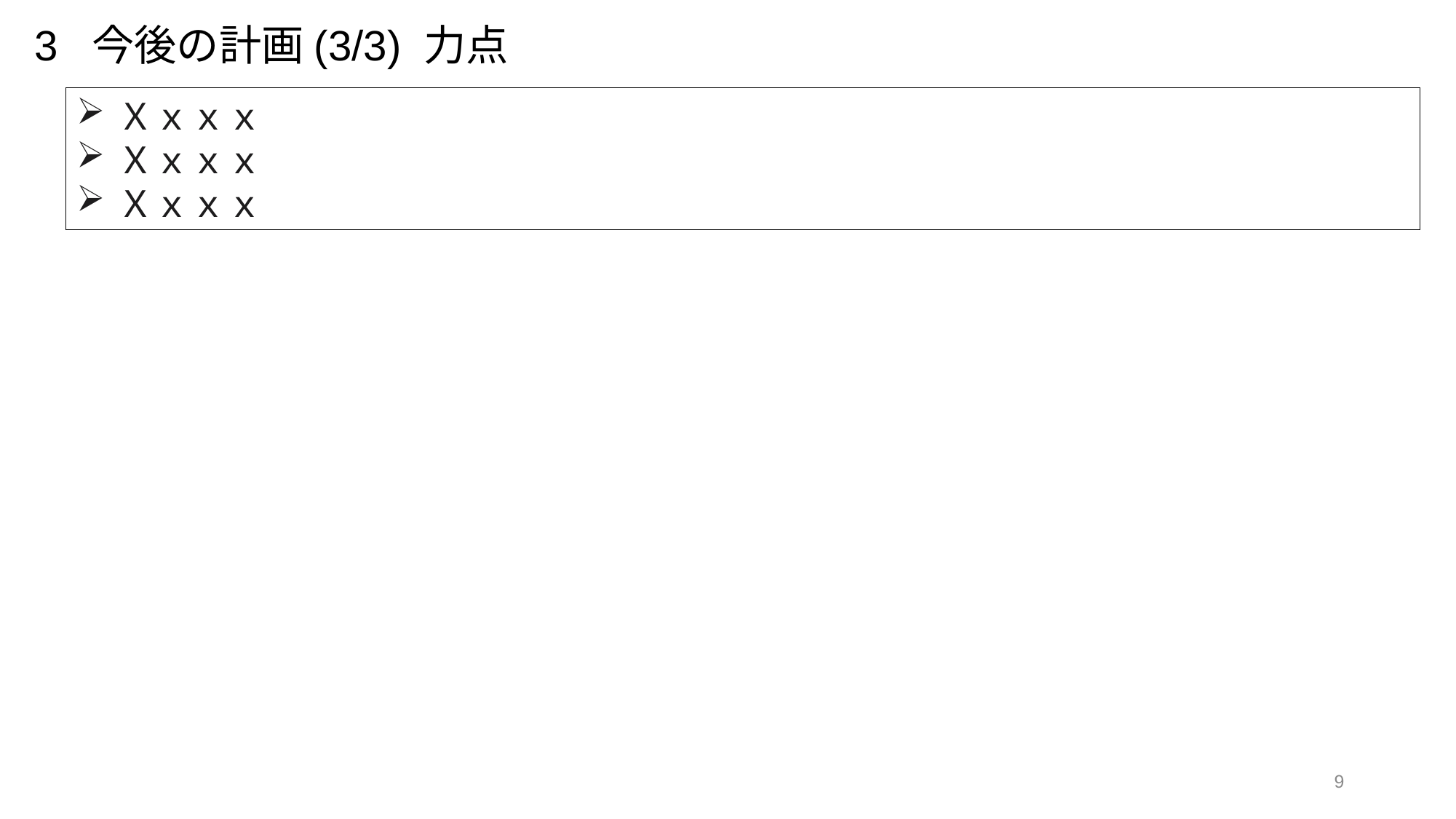

# 3  今後の計画(3/3) 力点
Ｘｘｘｘ
Ｘｘｘｘ
Ｘｘｘｘ
9